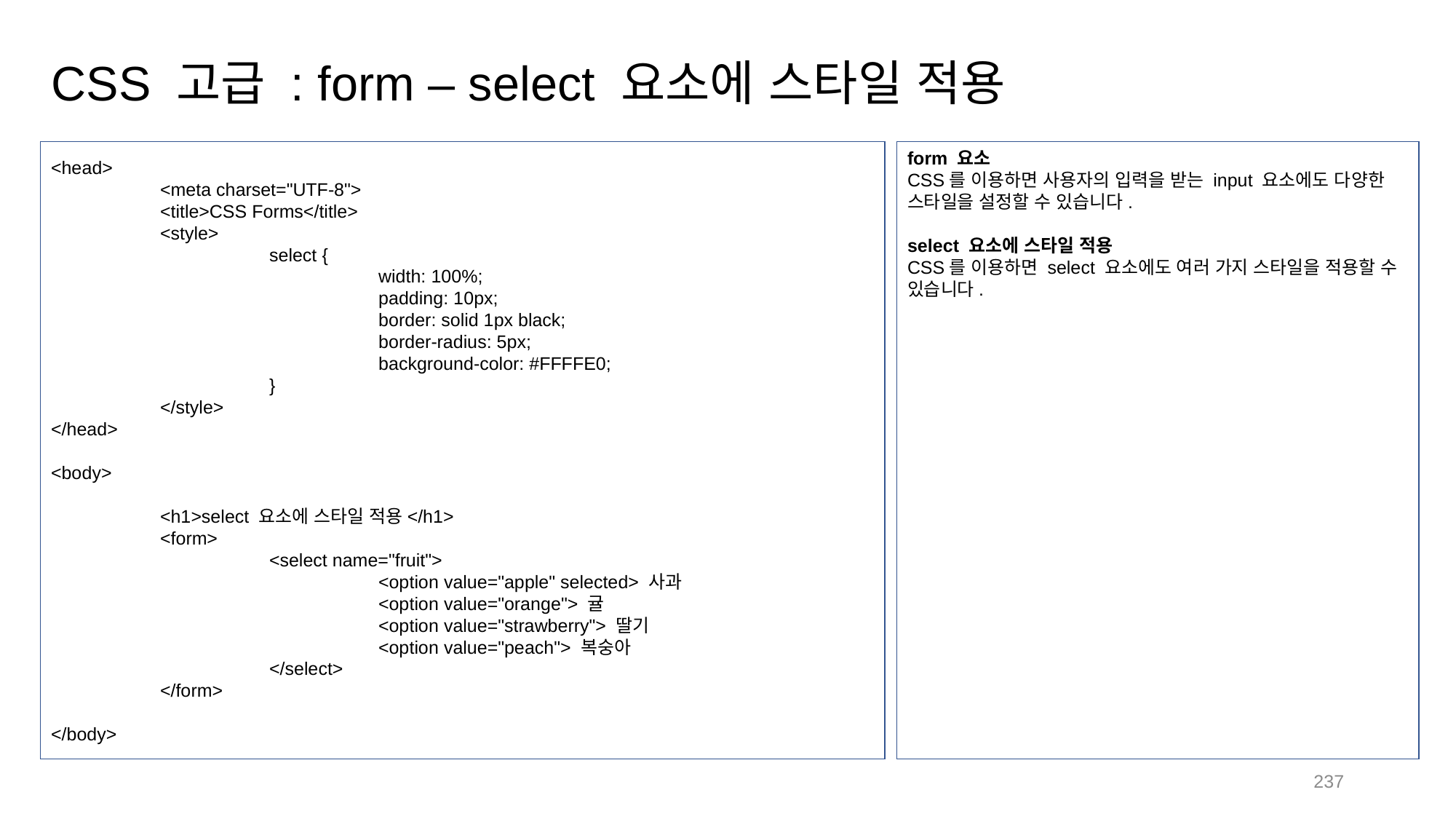

# CSS 고급 : form – select 요소에 스타일 적용
<head>
	<meta charset="UTF-8">
	<title>CSS Forms</title>
	<style>
		select {
			width: 100%;
			padding: 10px;
			border: solid 1px black;
			border-radius: 5px;
			background-color: #FFFFE0;
		}
	</style>
</head>

<body>

	<h1>select 요소에 스타일 적용</h1>
	<form>
		<select name="fruit">
			<option value="apple" selected> 사과
			<option value="orange"> 귤
			<option value="strawberry"> 딸기
			<option value="peach"> 복숭아
		</select>
	</form>

</body>
form 요소
CSS를 이용하면 사용자의 입력을 받는 input 요소에도 다양한 스타일을 설정할 수 있습니다.

select 요소에 스타일 적용
CSS를 이용하면 select 요소에도 여러 가지 스타일을 적용할 수 있습니다.
237